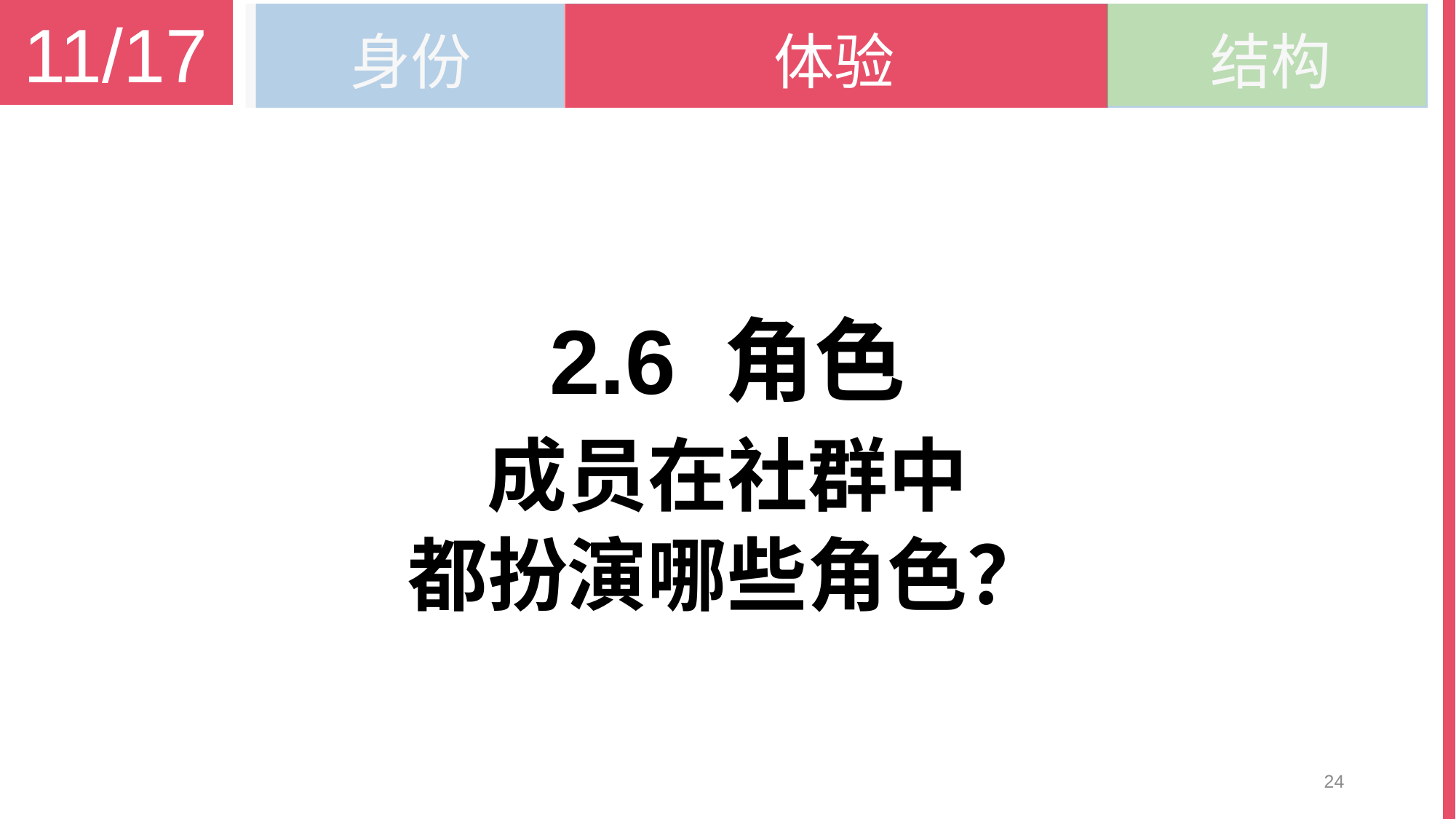

11/17

结构
身份
体验

# 2.6 角色
成员在社群中
都扮演哪些角色？
24